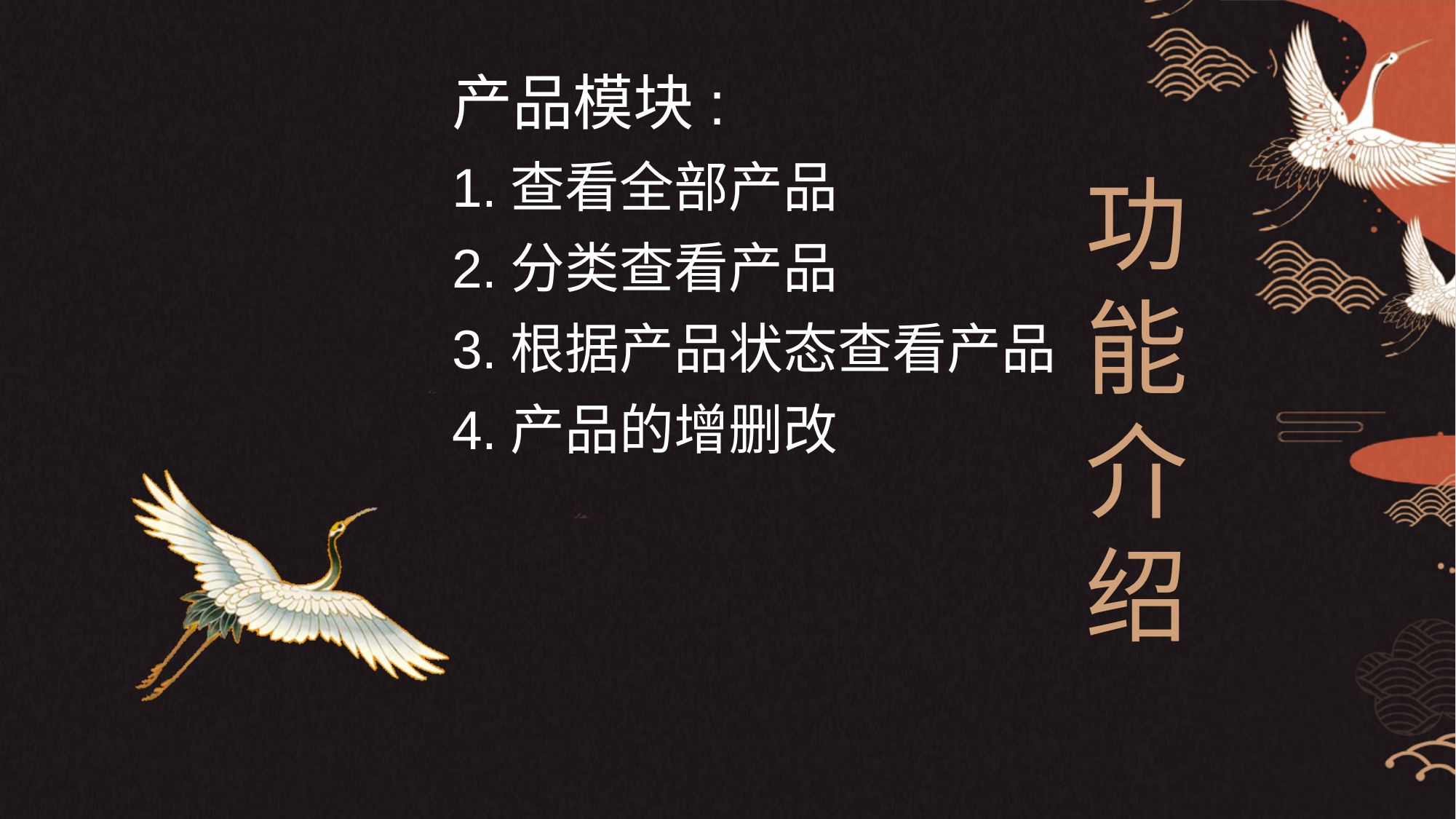

产品模块:
1.查看全部产品
2.分类查看产品
3.根据产品状态查看产品
4.产品的增删改
# 功能介绍